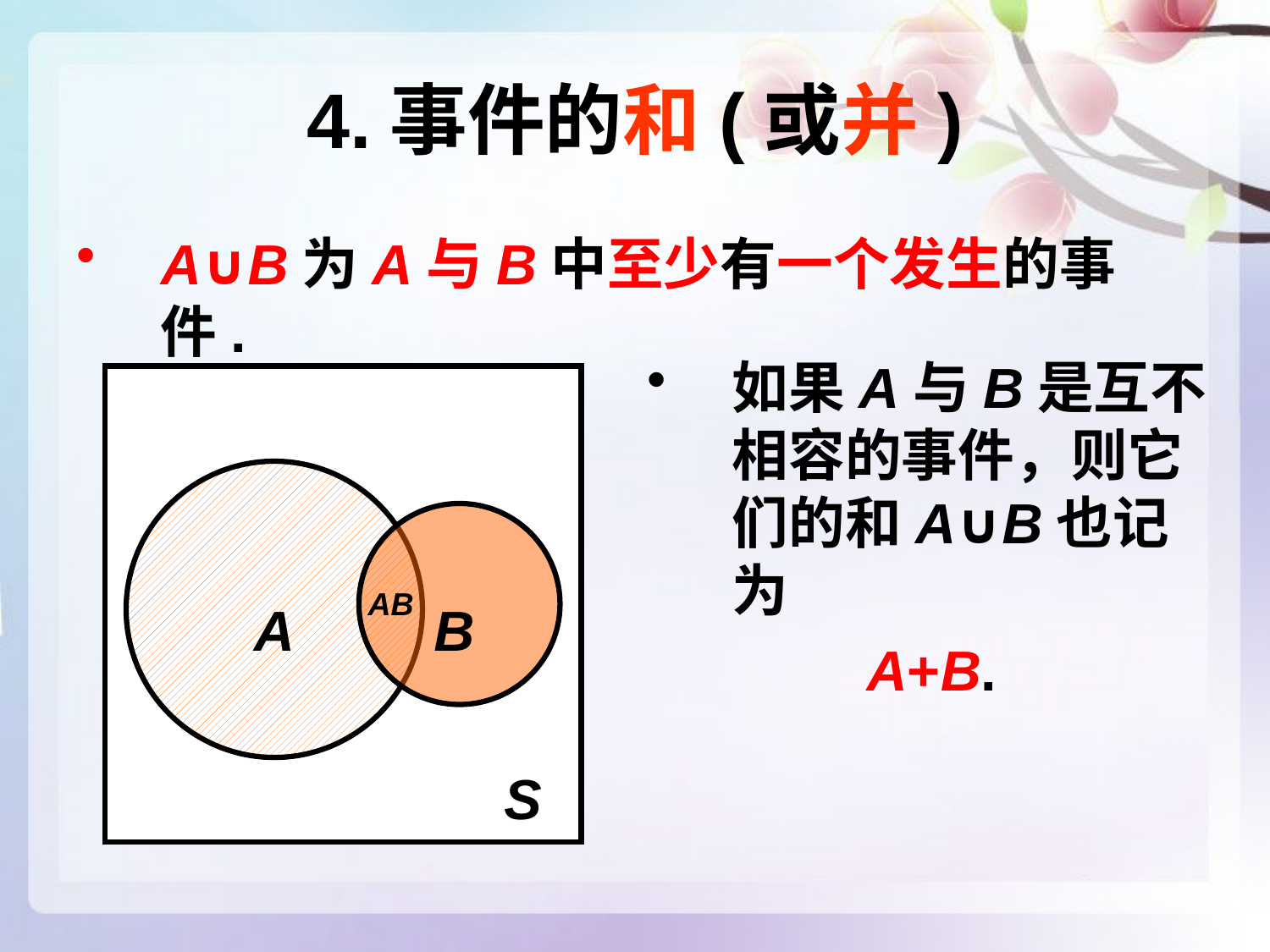

# 4.事件的和(或并)
A∪B为A与B中至少有一个发生的事件.
如果A与B是互不相容的事件，则它们的和A∪B也记为
A+B.

AB
A
B
S